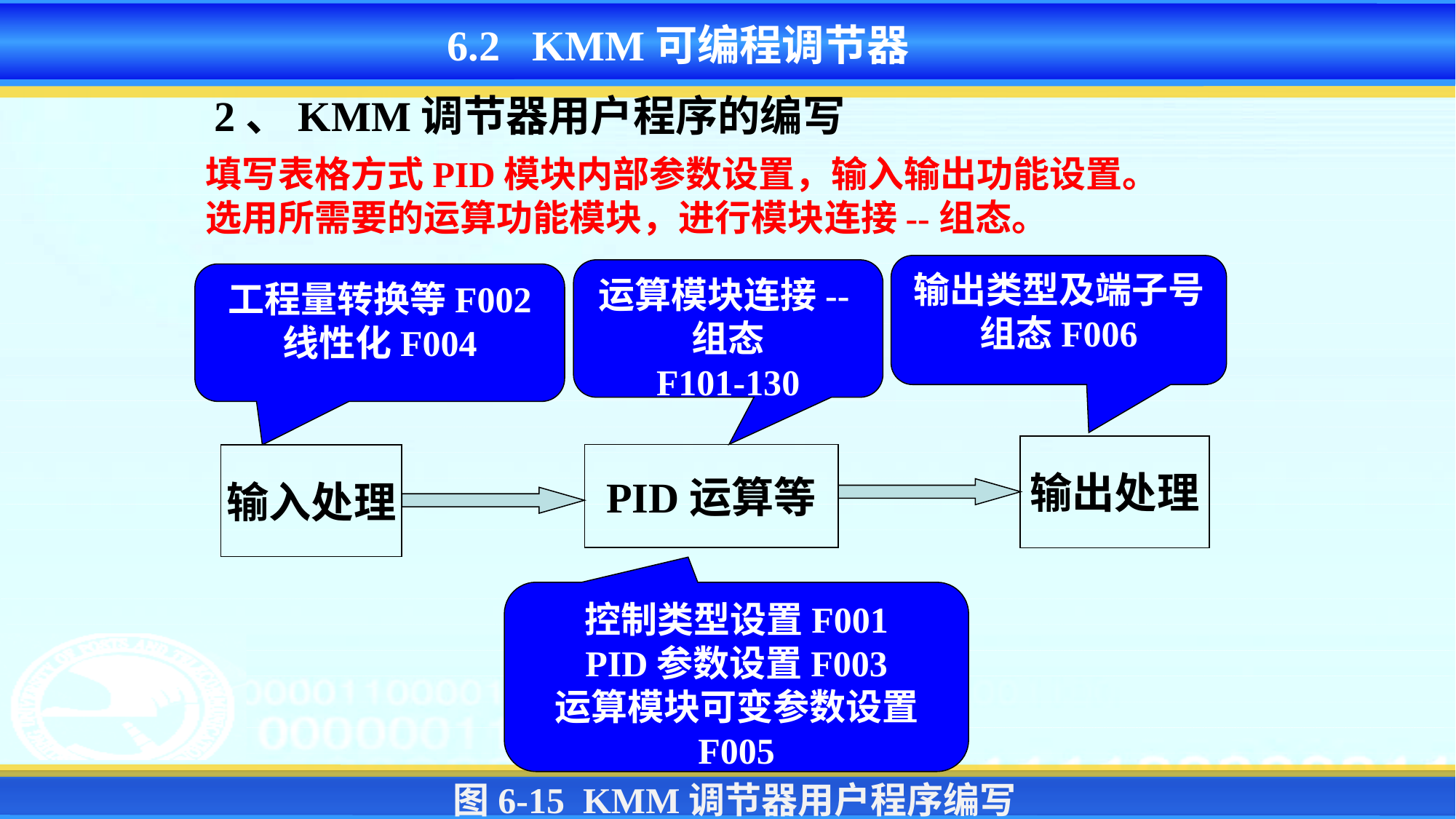

6.2   KMM可编程调节器
2、KMM调节器用户程序的编写
填写表格方式PID模块内部参数设置，输入输出功能设置。
选用所需要的运算功能模块，进行模块连接--组态。
输出类型及端子号组态F006
运算模块连接--组态
F101-130

工程量转换等F002
线性化F004

输出处理
PID运算等
输入处理

控制类型设置F001
PID参数设置F003
运算模块可变参数设置
F005
图6-15  KMM调节器用户程序编写